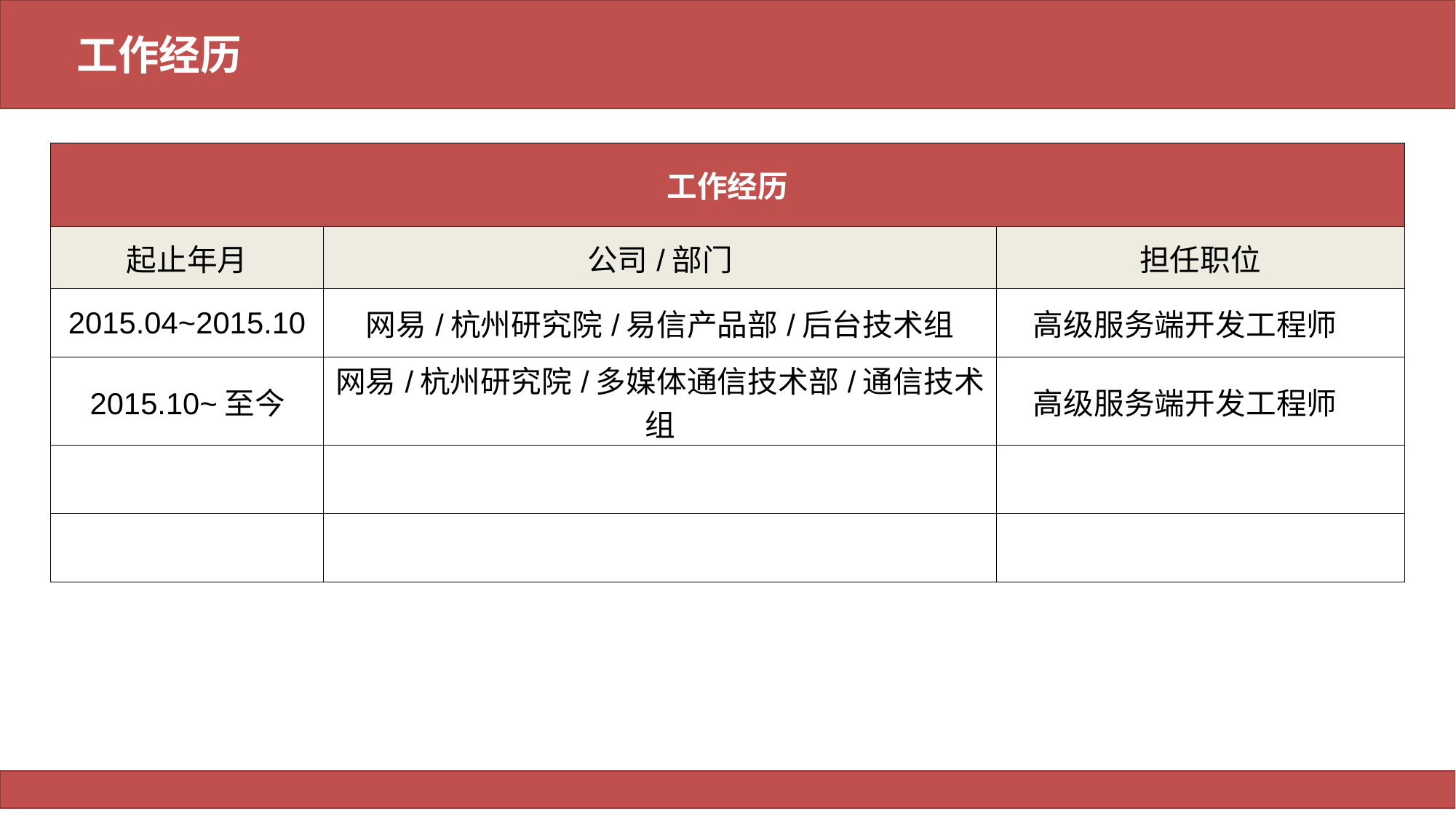

# 个人工作经历
工作经历
| 工作经历 |  |  |
| --- | --- | --- |
| 起止年月 | 公司/部门 | 担任职位 |
| 2015.04~2015.10 | 网易/杭州研究院/易信产品部/后台技术组 | 高级服务端开发工程师 |
| 2015.10~至今 | 网易/杭州研究院/多媒体通信技术部/通信技术组 | 高级服务端开发工程师 |
|  |  |  |
|  |  |  |